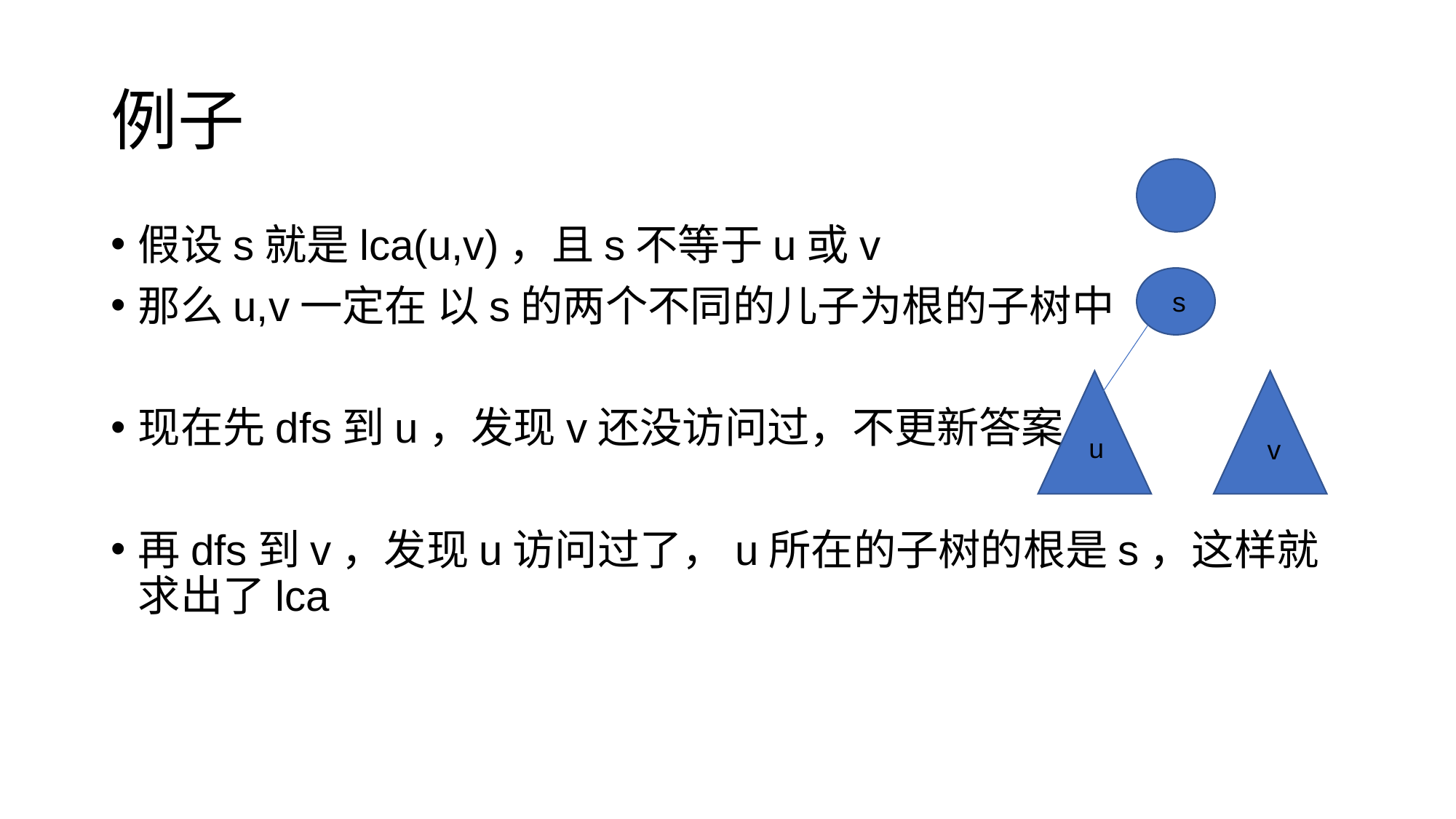

# 例子

假设s就是lca(u,v)，且s不等于u或v
那么u,v一定在 以s的两个不同的儿子为根的子树中

现在先dfs到u，发现v还没访问过，不更新答案

再dfs到v，发现u访问过了，u所在的子树的根是s，这样就求出了lca

s

u
v